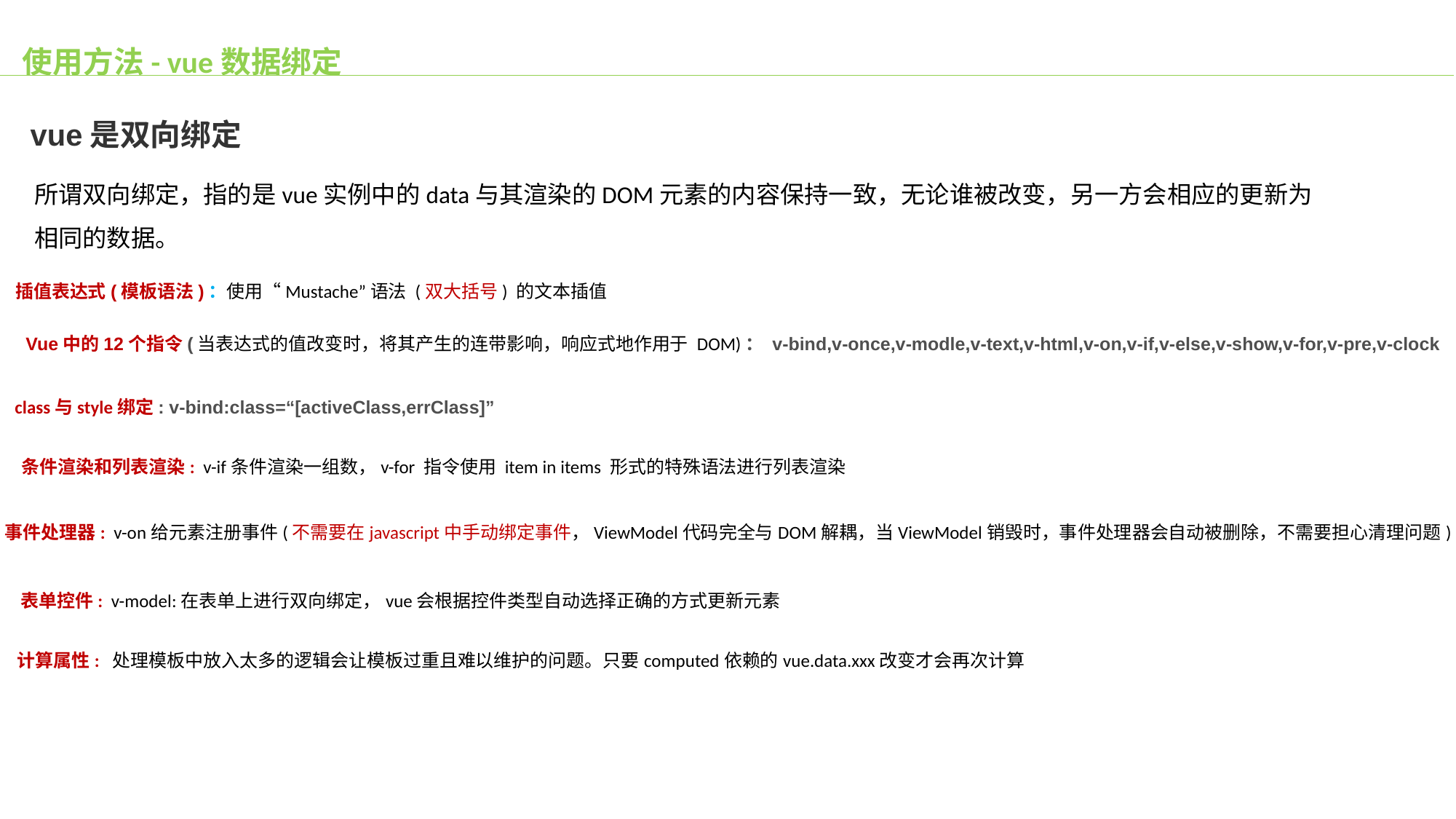

使用方法- vue数据绑定
vue是双向绑定
所谓双向绑定，指的是vue实例中的data与其渲染的DOM元素的内容保持一致，无论谁被改变，另一方会相应的更新为
相同的数据。
插值表达式(模板语法)：使用“Mustache”语法 (双大括号) 的文本插值
Vue中的12个指令(当表达式的值改变时，将其产生的连带影响，响应式地作用于 DOM)： v-bind,v-once,v-modle,v-text,v-html,v-on,v-if,v-else,v-show,v-for,v-pre,v-clock
class与style绑定: v-bind:class=“[activeClass,errClass]”
条件渲染和列表渲染:  v-if条件渲染一组数，v-for 指令使用 item in items 形式的特殊语法进行列表渲染
事件处理器:  v-on给元素注册事件(不需要在javascript中手动绑定事件，ViewModel代码完全与DOM解耦，当ViewModel销毁时，事件处理器会自动被删除，不需要担心清理问题)
表单控件:  v-model:在表单上进行双向绑定，vue会根据控件类型自动选择正确的方式更新元素
计算属性:  处理模板中放入太多的逻辑会让模板过重且难以维护的问题。只要computed依赖的vue.data.xxx改变才会再次计算